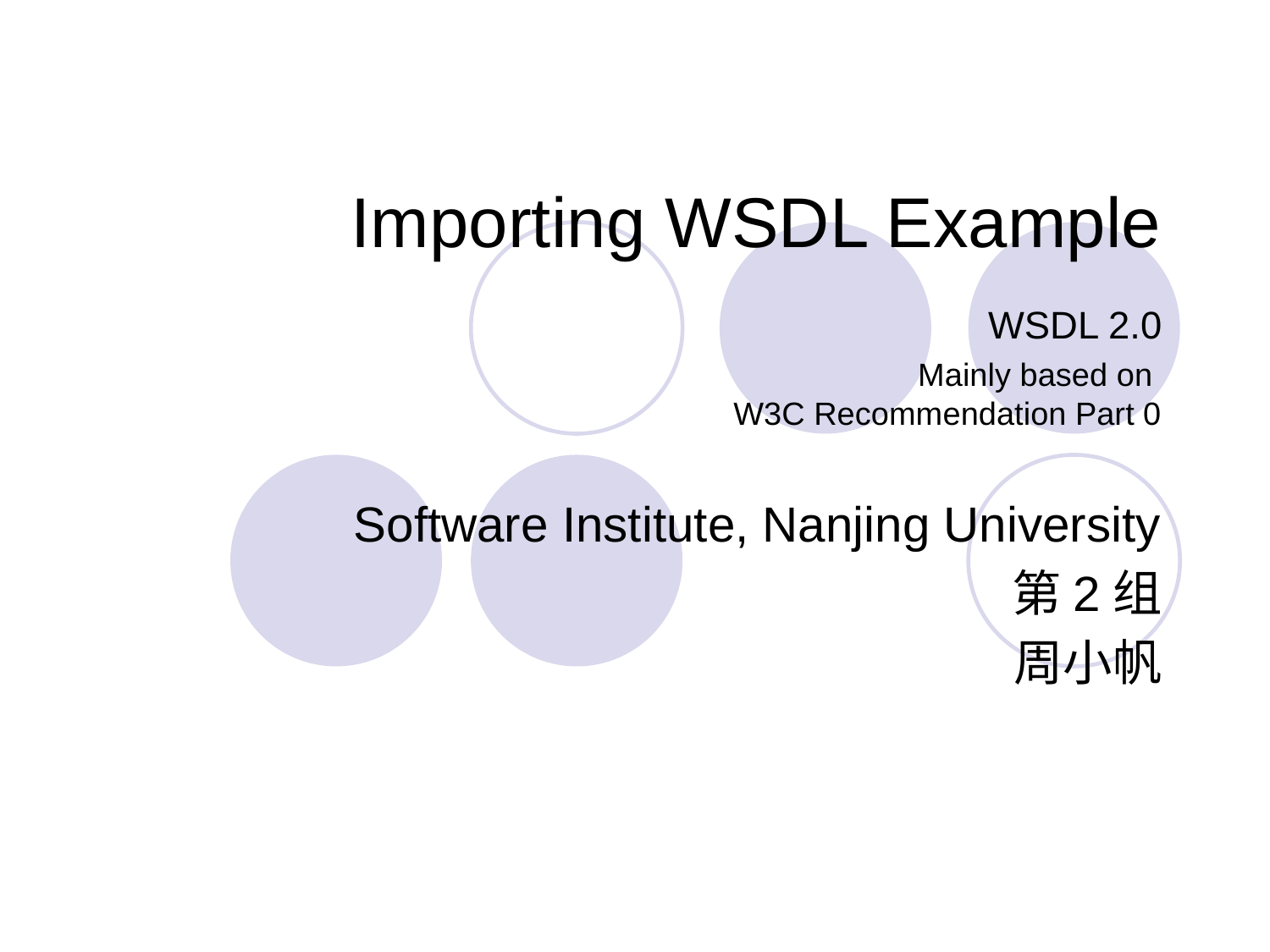

# Importing WSDL Example WSDL 2.0 Mainly based on W3C Recommendation Part 0
Software Institute, Nanjing University
第2组
周小帆